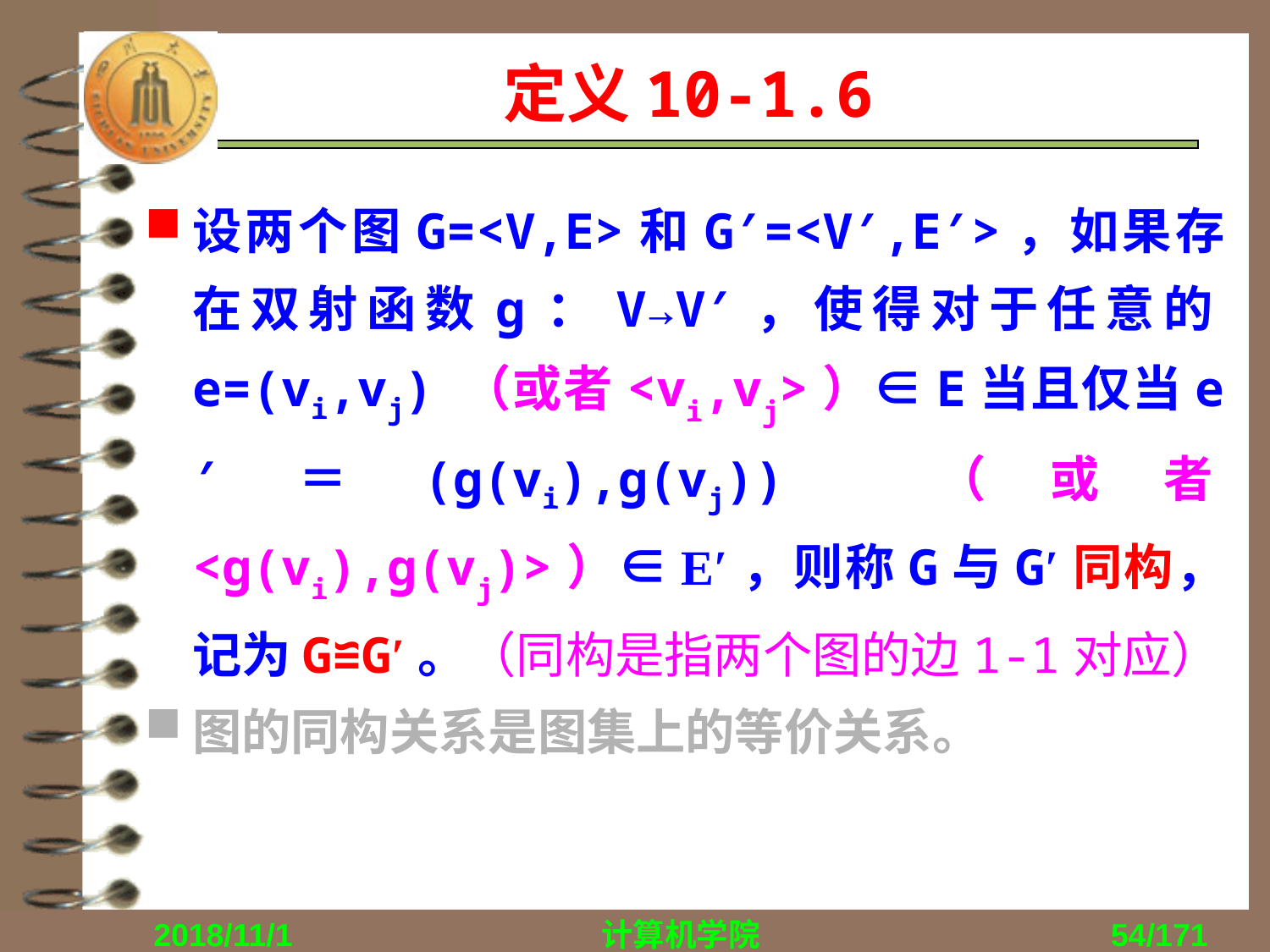

# 定义10-1.6
设两个图G=<V,E>和G′=<V′,E′>，如果存在双射函数g：V→V′，使得对于任意的e=(vi,vj) （或者<vi,vj>）∈E当且仅当e′＝(g(vi),g(vj)) （或者<g(vi),g(vj)>）∈E′，则称G与G′同构，记为G≌G′。（同构是指两个图的边1-1对应）
图的同构关系是图集上的等价关系。

2018/11/1
计算机学院
54/171